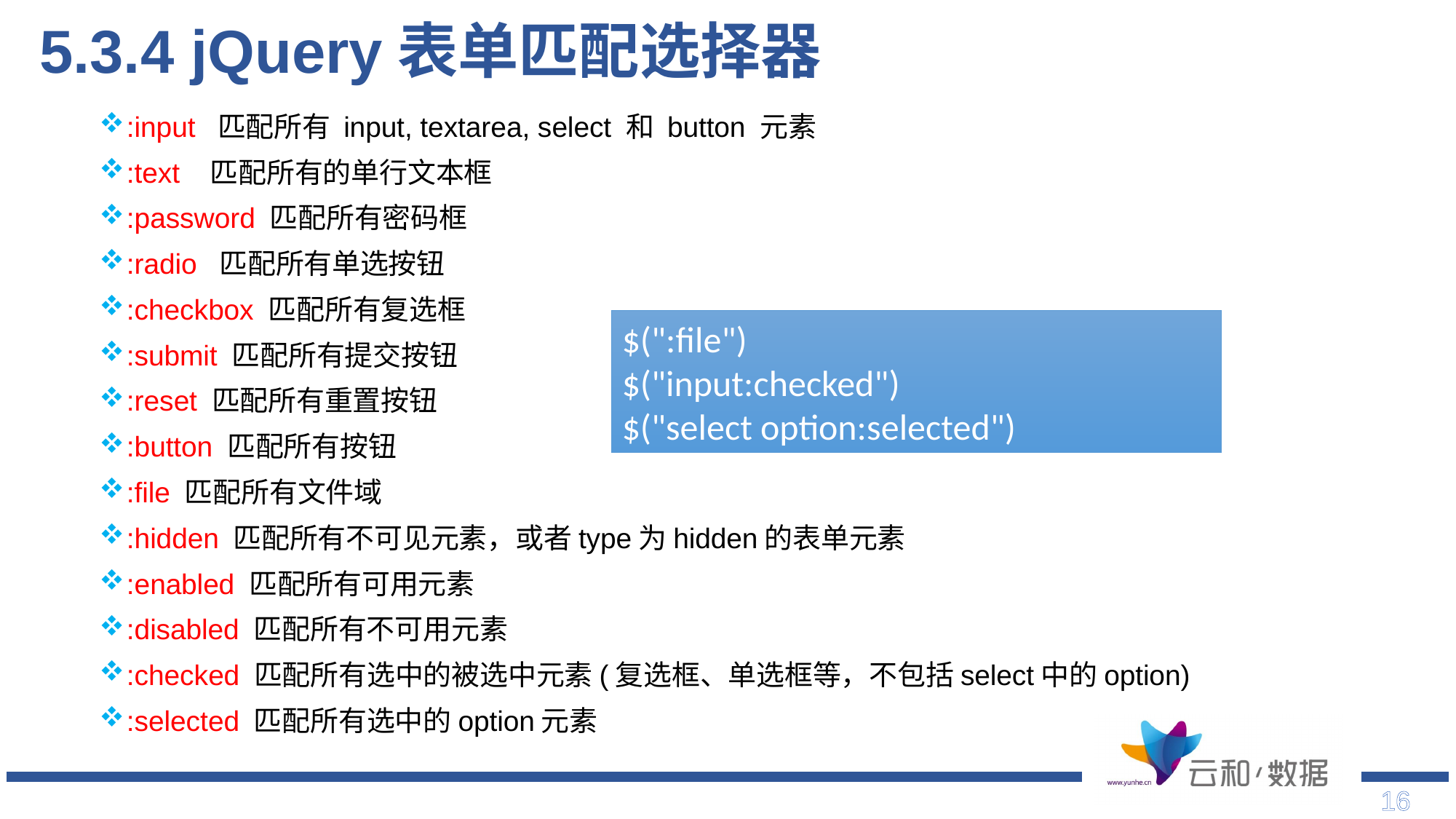

# 5.3.4 jQuery表单匹配选择器
:input  匹配所有 input, textarea, select 和 button 元素
:text   匹配所有的单行文本框
:password 匹配所有密码框
:radio  匹配所有单选按钮
:checkbox 匹配所有复选框
:submit 匹配所有提交按钮
:reset 匹配所有重置按钮
:button 匹配所有按钮
:file 匹配所有文件域
:hidden 匹配所有不可见元素，或者type为hidden的表单元素
:enabled 匹配所有可用元素
:disabled 匹配所有不可用元素
:checked 匹配所有选中的被选中元素(复选框、单选框等，不包括select中的option)
:selected 匹配所有选中的option元素
$(":file")
$("input:checked")
$("select option:selected")